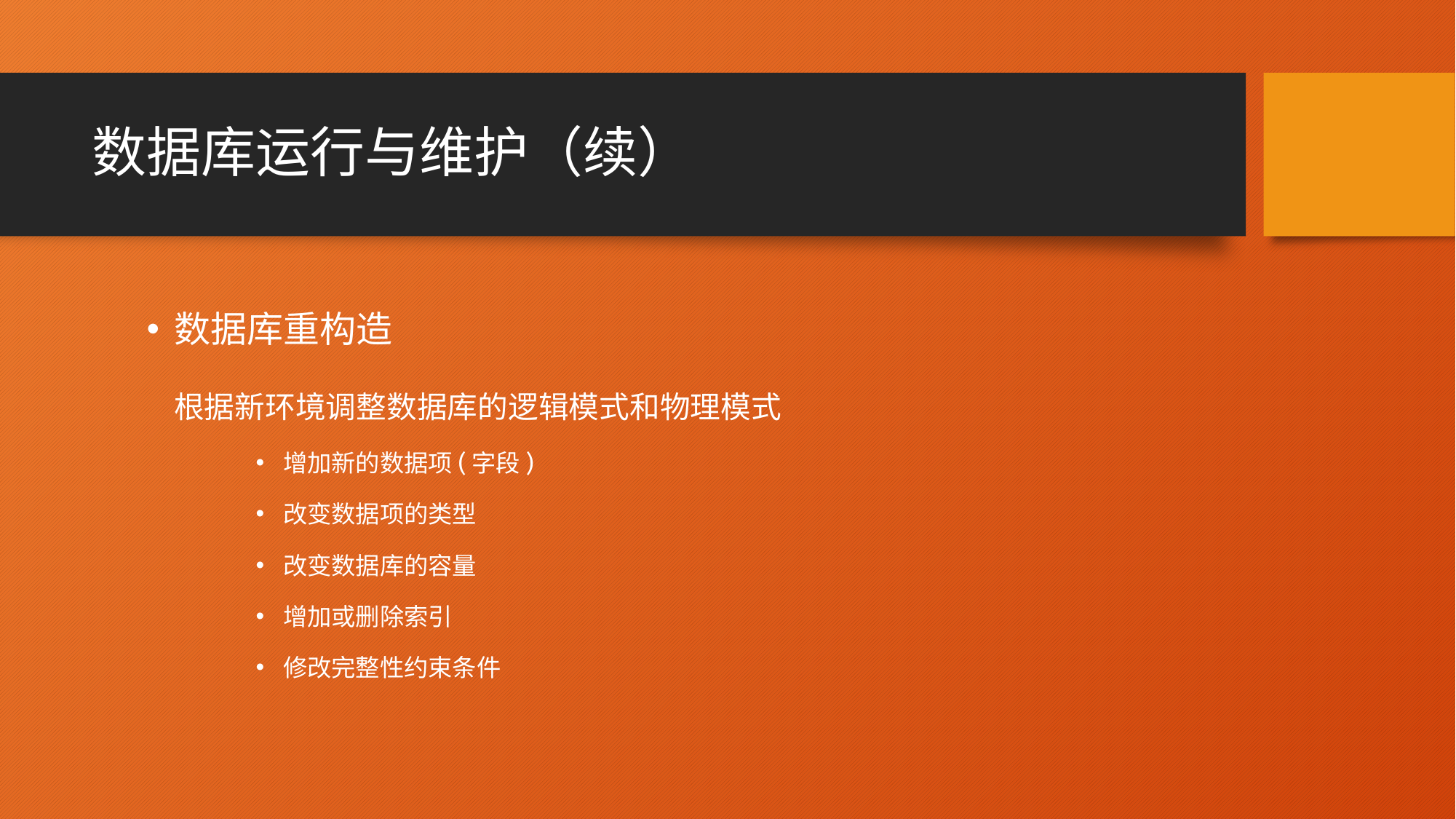

# 数据库运行与维护（续）
数据库重构造
	根据新环境调整数据库的逻辑模式和物理模式
增加新的数据项(字段)
改变数据项的类型
改变数据库的容量
增加或删除索引
修改完整性约束条件